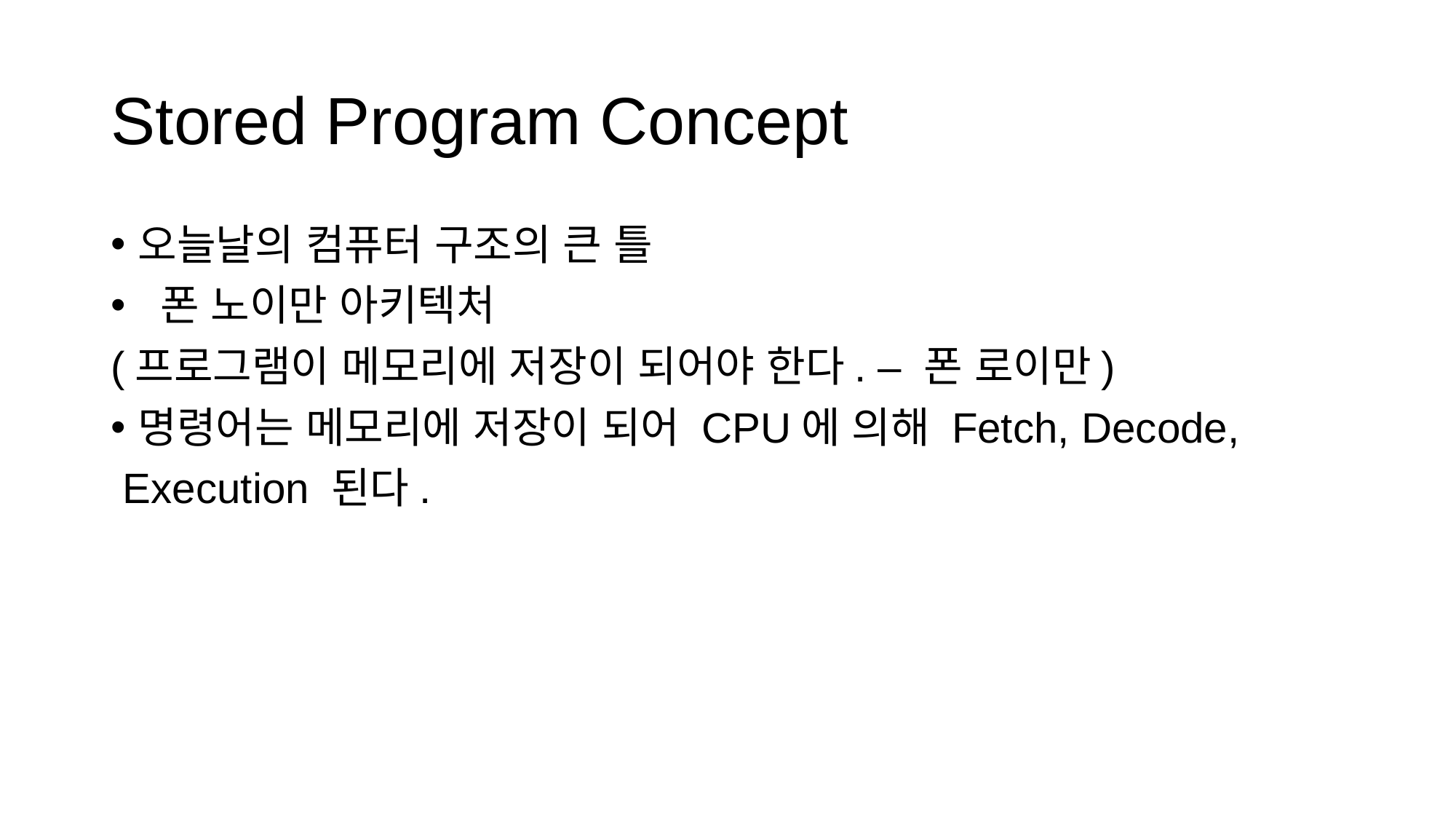

# Stored Program Concept
오늘날의 컴퓨터 구조의 큰 틀
 폰 노이만 아키텍처
(프로그램이 메모리에 저장이 되어야 한다. – 폰 로이만)
명령어는 메모리에 저장이 되어 CPU에 의해 Fetch, Decode,
 Execution 된다.